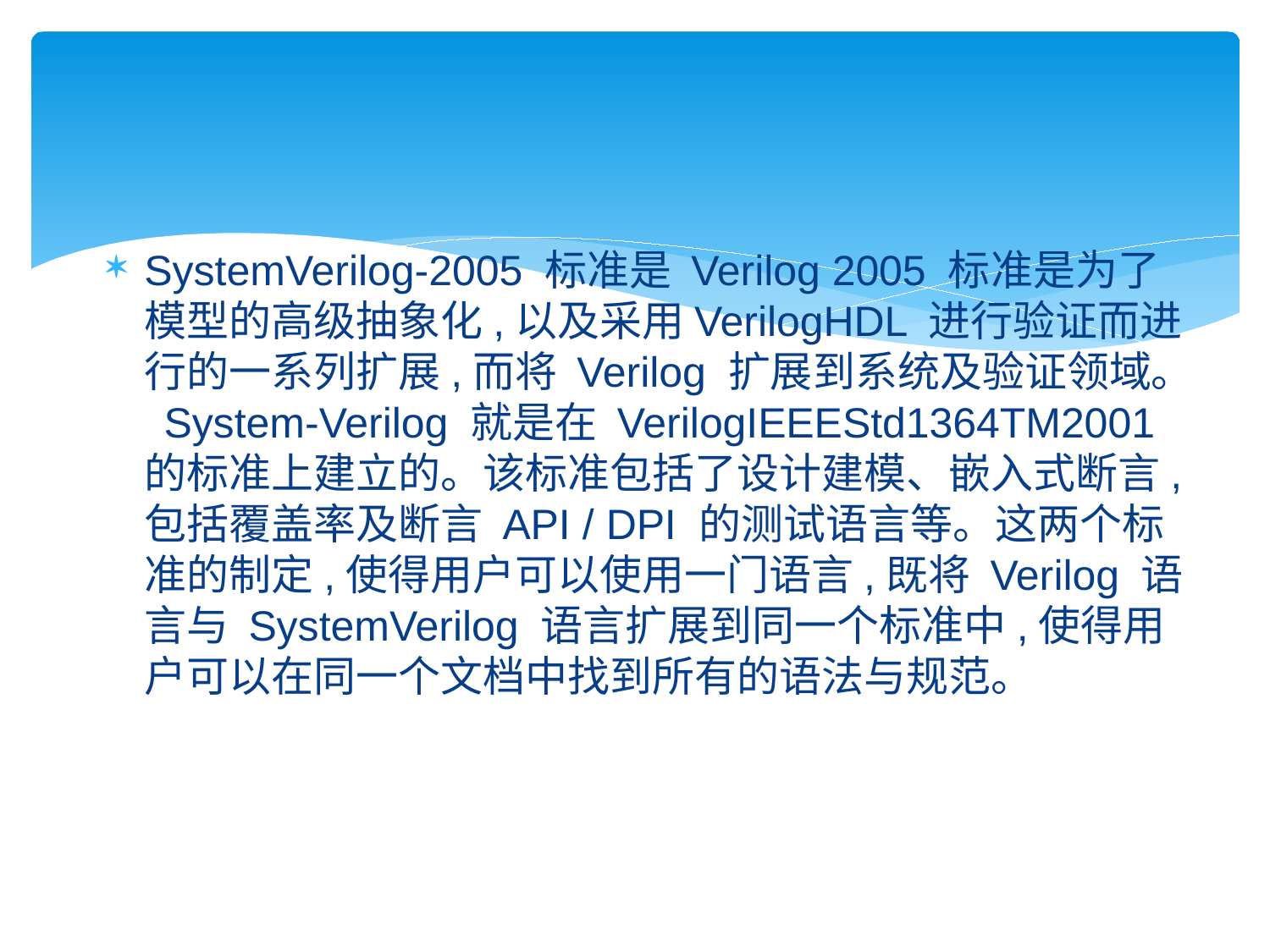

#
SystemVerilog-2005 标准是 Verilog 2005 标准是为了模型的高级抽象化,以及采用VerilogHDL 进行验证而进行的一系列扩展,而将 Verilog 扩展到系统及验证领域。 System-Verilog 就是在 VerilogIEEEStd1364TM2001 的标准上建立的。该标准包括了设计建模、嵌入式断言,包括覆盖率及断言 API / DPI 的测试语言等。这两个标准的制定,使得用户可以使用一门语言,既将 Verilog 语言与 SystemVerilog 语言扩展到同一个标准中,使得用户可以在同一个文档中找到所有的语法与规范。